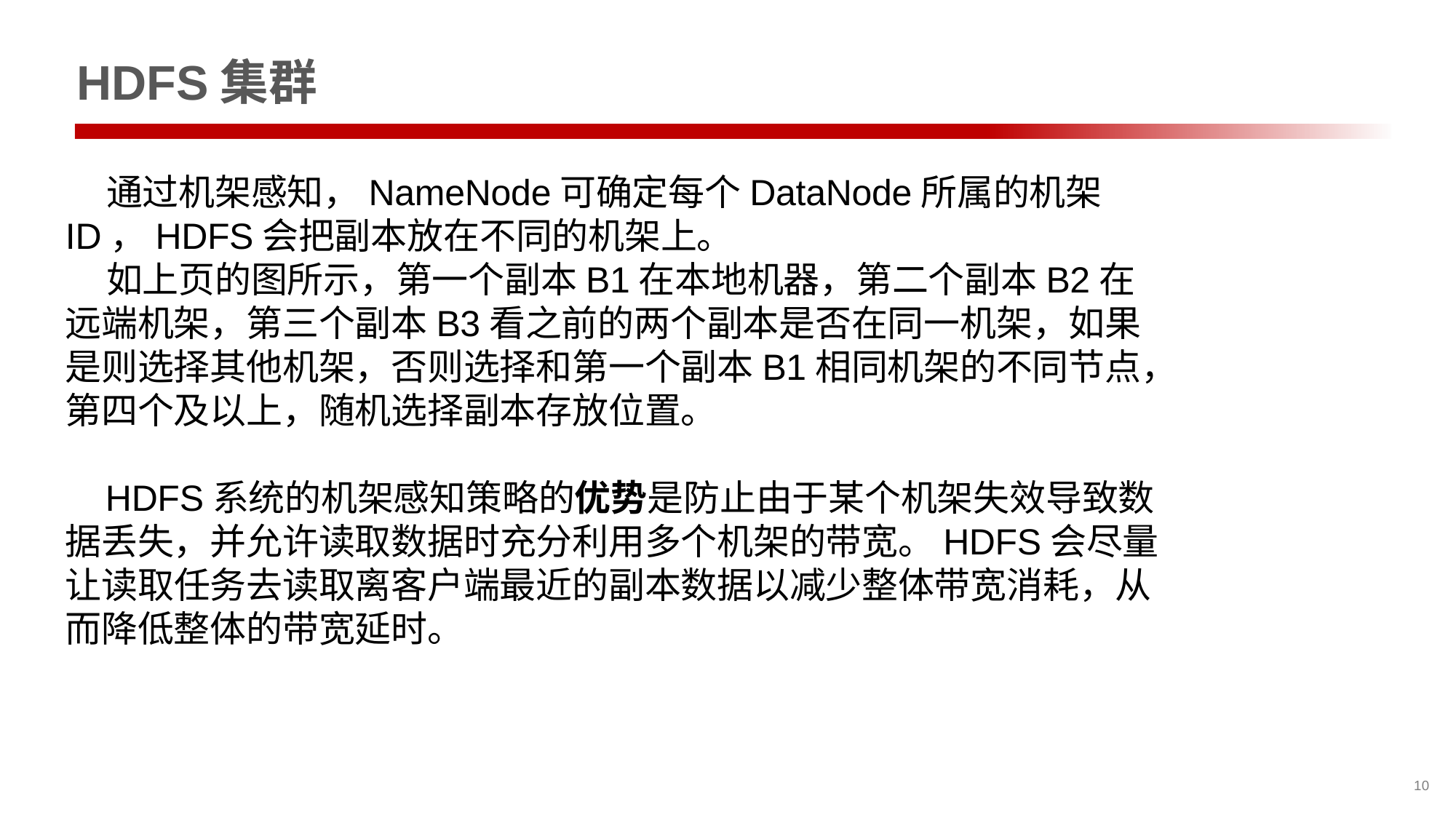

# HDFS集群

    通过机架感知，NameNode可确定每个DataNode所属的机架ID，HDFS会把副本放在不同的机架上。
    如上页的图所示，第一个副本B1在本地机器，第二个副本B2在远端机架，第三个副本B3看之前的两个副本是否在同一机架，如果是则选择其他机架，否则选择和第一个副本B1相同机架的不同节点，第四个及以上，随机选择副本存放位置。

    HDFS系统的机架感知策略的优势是防止由于某个机架失效导致数据丢失，并允许读取数据时充分利用多个机架的带宽。HDFS会尽量让读取任务去读取离客户端最近的副本数据以减少整体带宽消耗，从而降低整体的带宽延时。

10